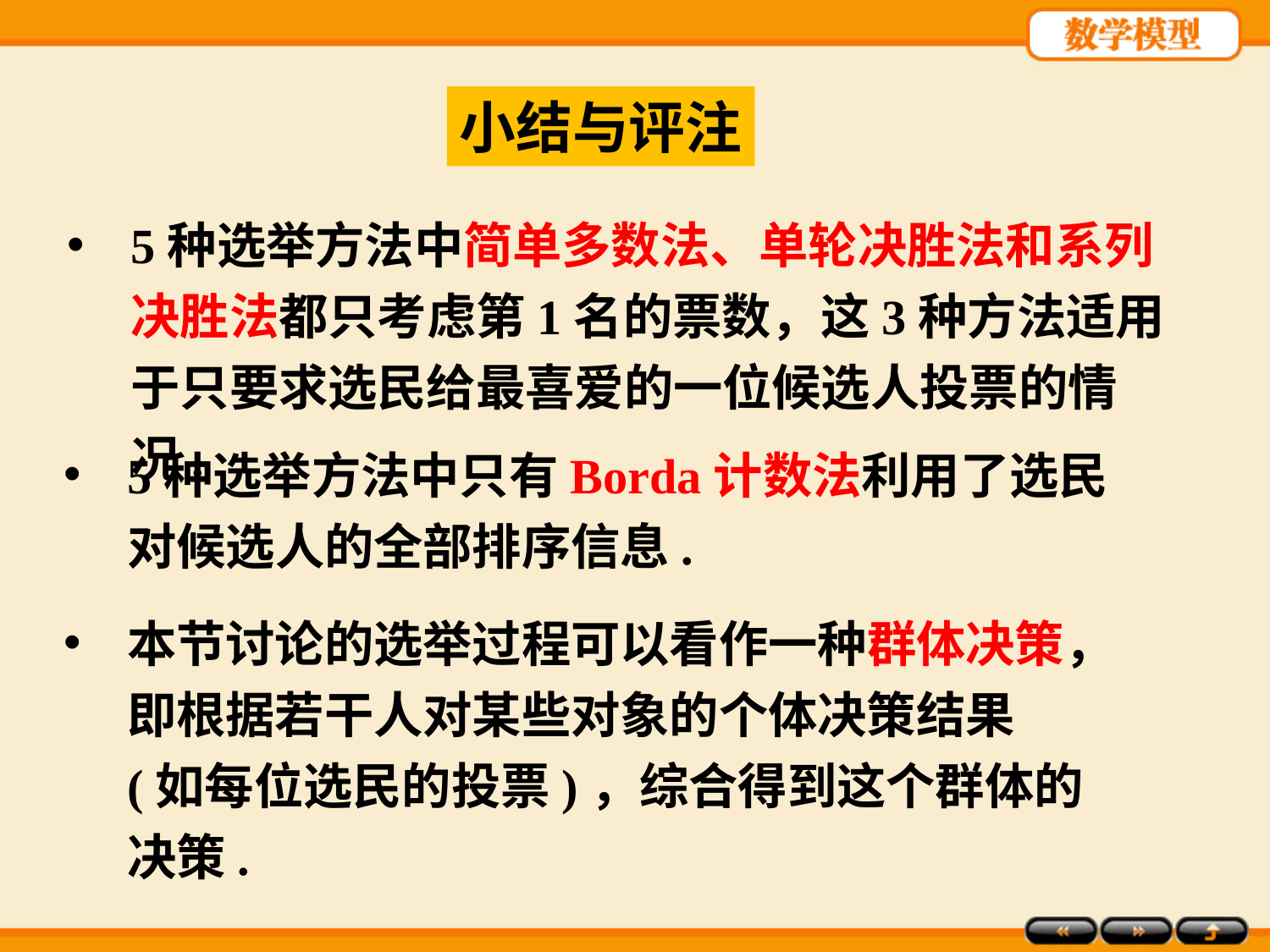

小结与评注
5种选举方法中简单多数法、单轮决胜法和系列决胜法都只考虑第1名的票数，这3种方法适用于只要求选民给最喜爱的一位候选人投票的情况.
5种选举方法中只有Borda计数法利用了选民对候选人的全部排序信息.
本节讨论的选举过程可以看作一种群体决策，即根据若干人对某些对象的个体决策结果  (如每位选民的投票)，综合得到这个群体的决策.